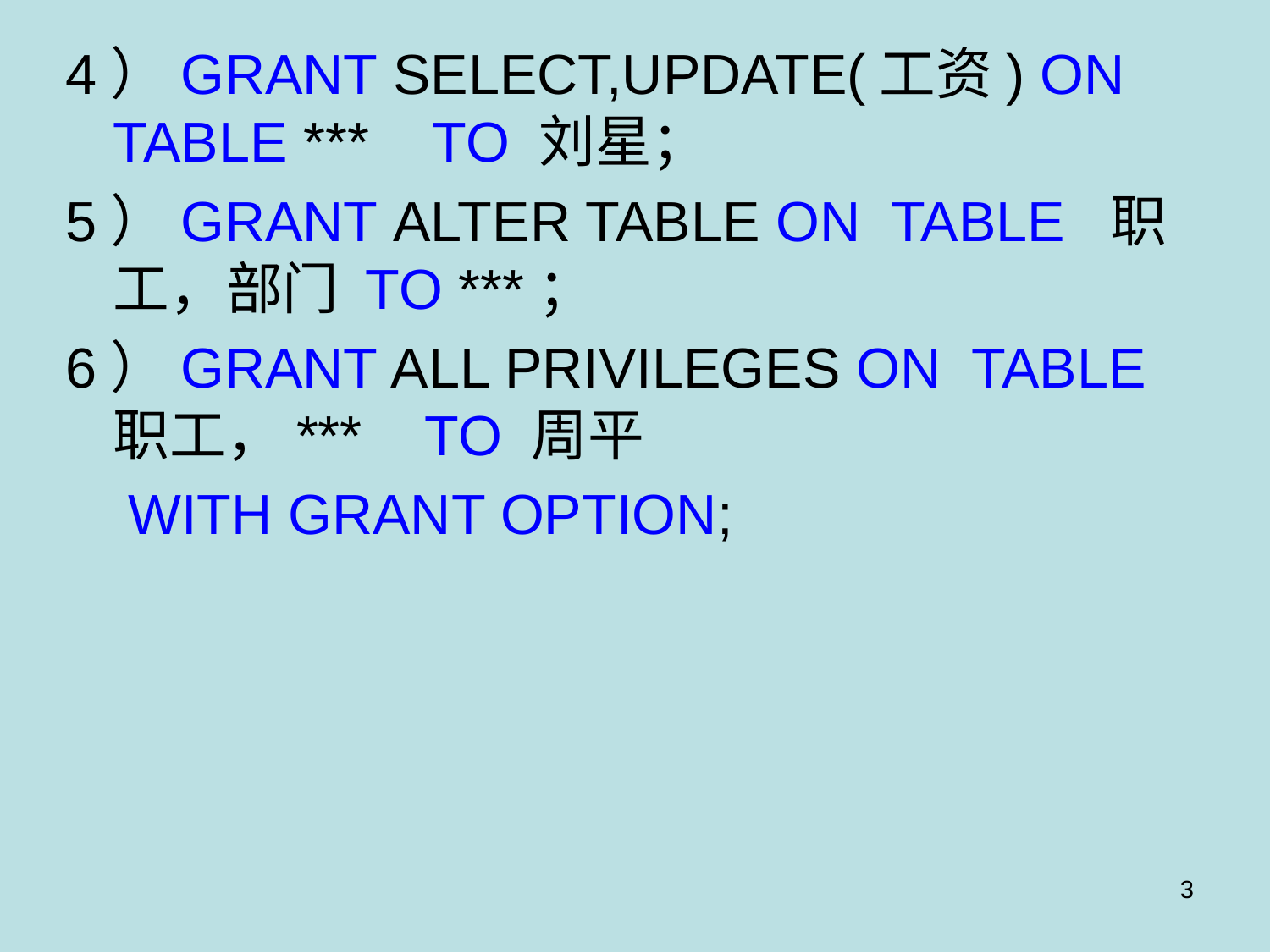

4）GRANT SELECT,UPDATE(工资) ON  TABLE ***    TO 刘星；
5）GRANT ALTER TABLE ON  TABLE  职工，部门 TO ***；
6）GRANT ALL PRIVILEGES ON  TABLE  职工，***    TO 周平
    WITH GRANT OPTION;
3